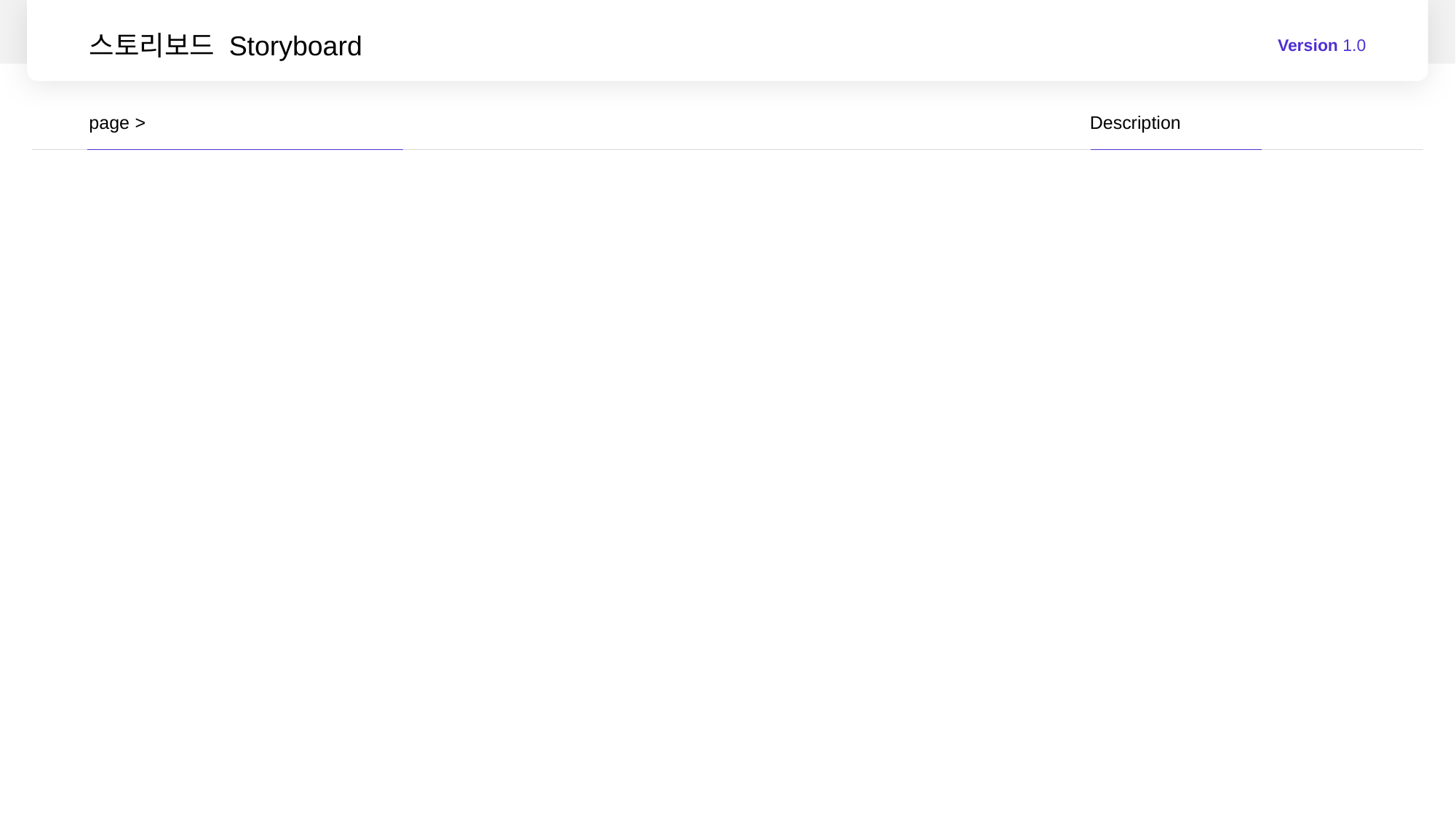

# 스토리보드 Storyboard
Version 1.0
page >
Description